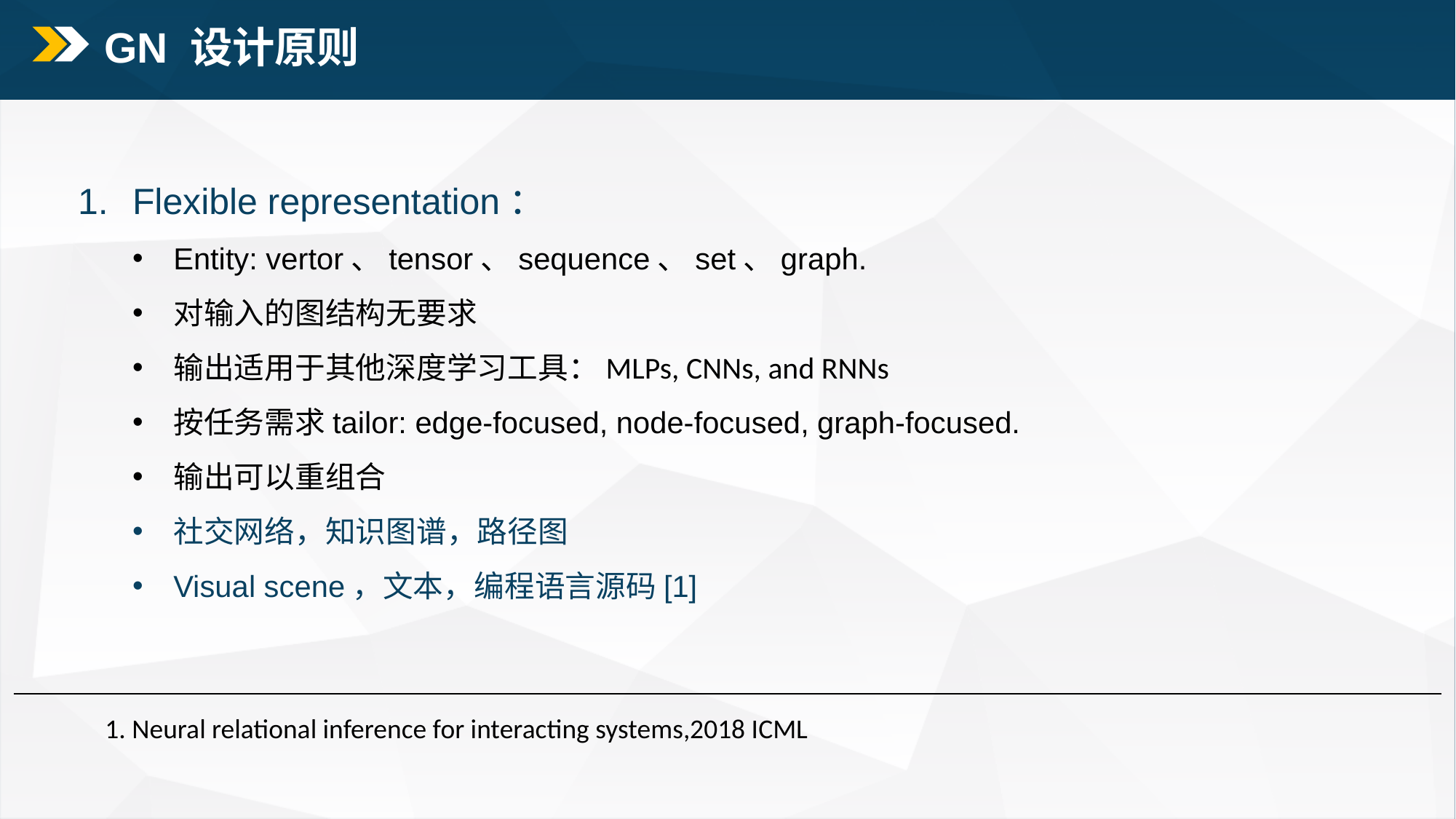

GN 设计原则

Flexible representation：
Entity: vertor、tensor、sequence、set、graph.
对输入的图结构无要求
输出适用于其他深度学习工具：MLPs, CNNs, and RNNs
按任务需求tailor: edge-focused, node-focused, graph-focused.
输出可以重组合
社交网络，知识图谱，路径图
Visual scene，文本，编程语言源码[1]
1. Neural relational inference for interacting systems,2018 ICML